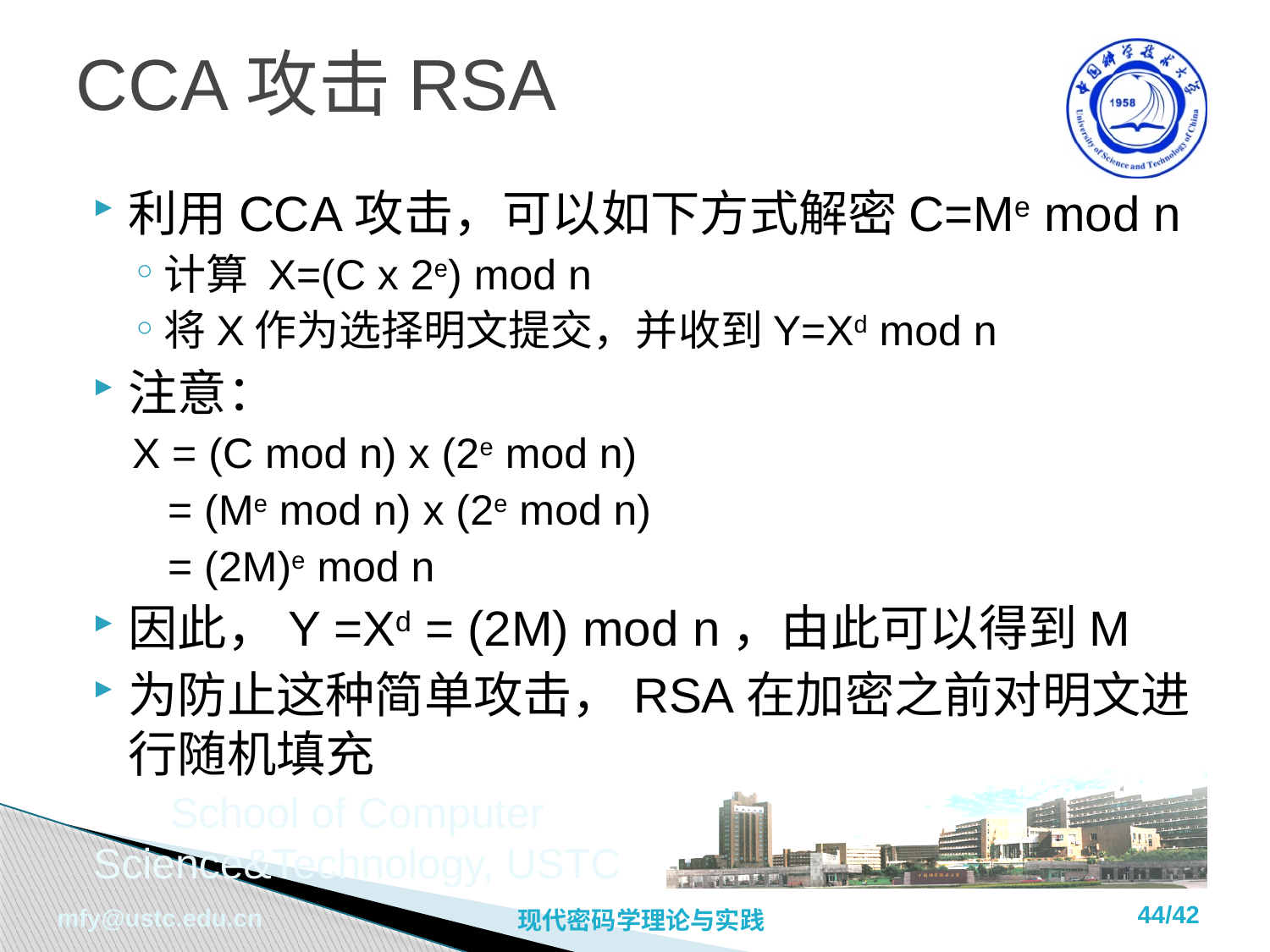

# CCA攻击RSA
利用CCA攻击，可以如下方式解密C=Me mod n
计算 X=(C x 2e) mod n
将X作为选择明文提交，并收到Y=Xd mod n
注意：
X = (C mod n) x (2e mod n)
   = (Me mod n) x (2e mod n)
   = (2M)e mod n
因此，Y =Xd = (2M) mod n，由此可以得到M
为防止这种简单攻击，RSA在加密之前对明文进行随机填充